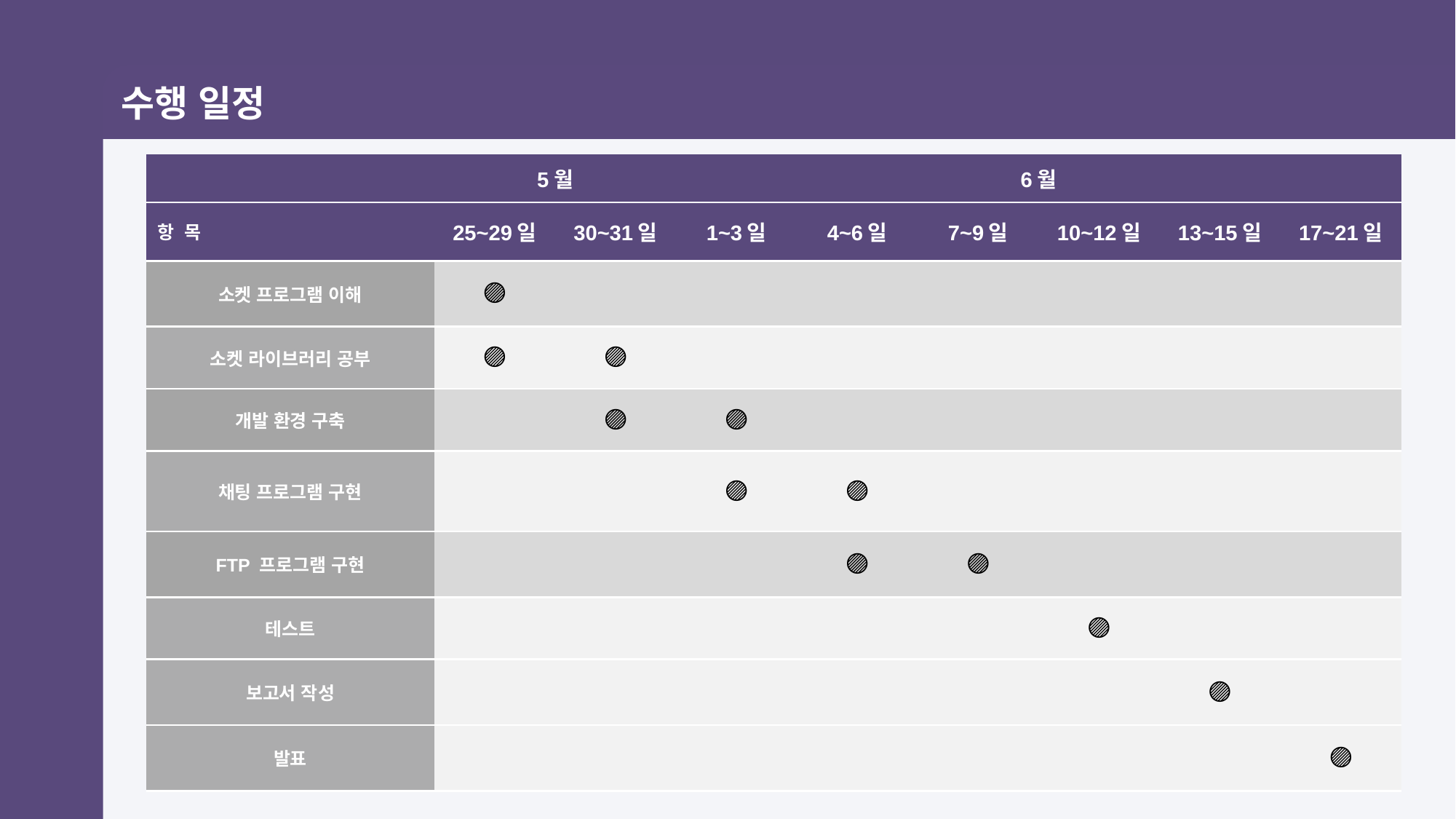

수행 일정
클라이언트가
|  | 5월 |  | 6월 |  |  |  |  |  |
| --- | --- | --- | --- | --- | --- | --- | --- | --- |
| 항 목 | 25~29일 | 30~31일 | 1~3일 | 4~6일 | 7~9일 | 10~12일 | 13~15일 | 17~21일 |
| 소켓 프로그램 이해 | 🟣 |  |  |  |  |  |  |  |
| 소켓 라이브러리 공부 | 🟣 | 🟣 |  |  |  |  |  |  |
| 개발 환경 구축 |  | 🟣 | 🟣 |  |  |  |  |  |
| 채팅 프로그램 구현 |  |  | 🟣 | 🟣 |  |  |  |  |
| FTP 프로그램 구현 |  |  |  | 🟣 | 🟣 |  |  |  |
| 테스트 |  |  |  |  |  | 🟣 |  |  |
| 보고서 작성 |  |  |  |  |  |  | 🟣 |  |
| 발표 |  |  |  |  |  |  |  | 🟣 |